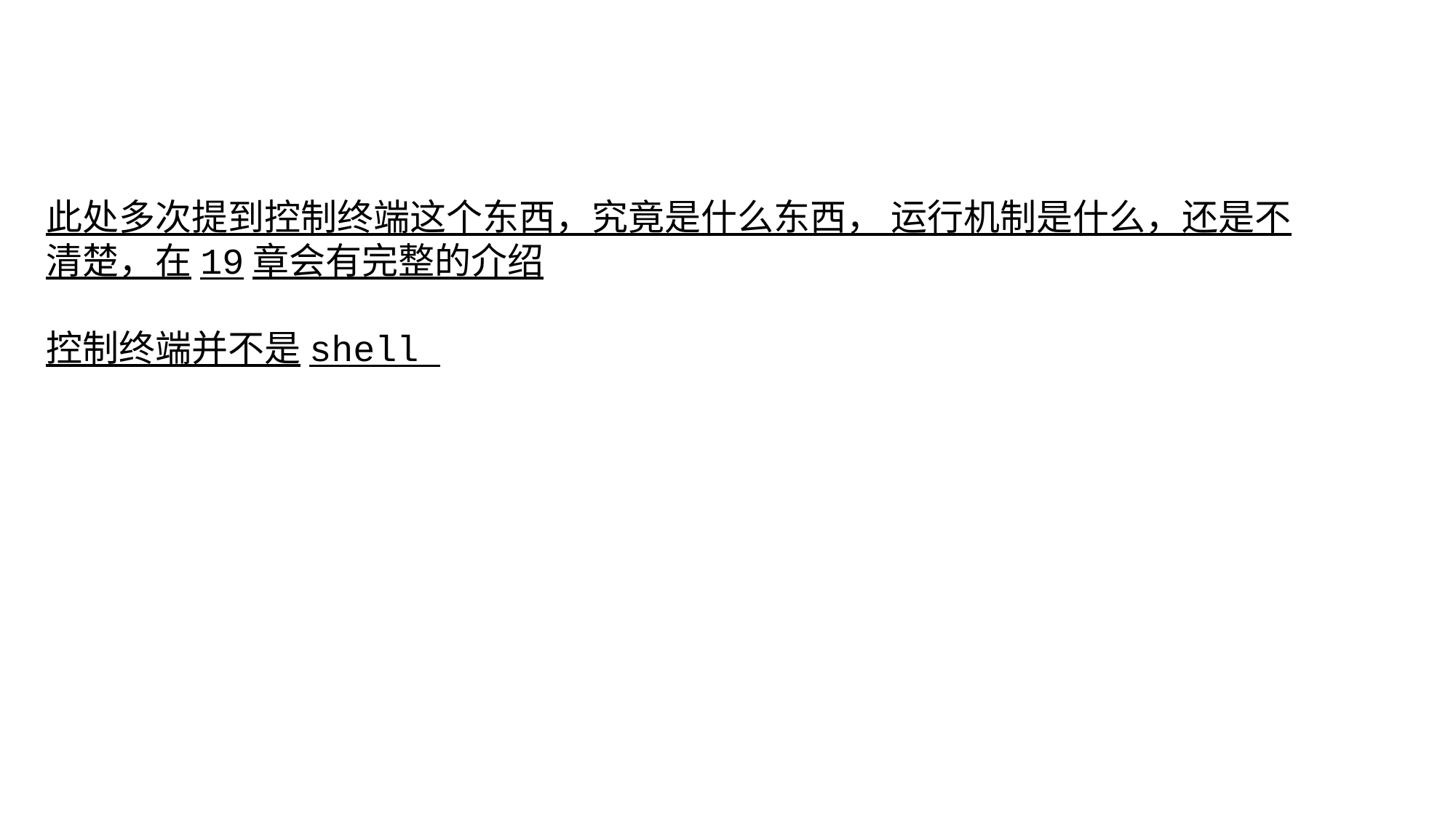

此处多次提到控制终端这个东西，究竟是什么东西， 运行机制是什么，还是不清楚，在19章会有完整的介绍

控制终端并不是shell